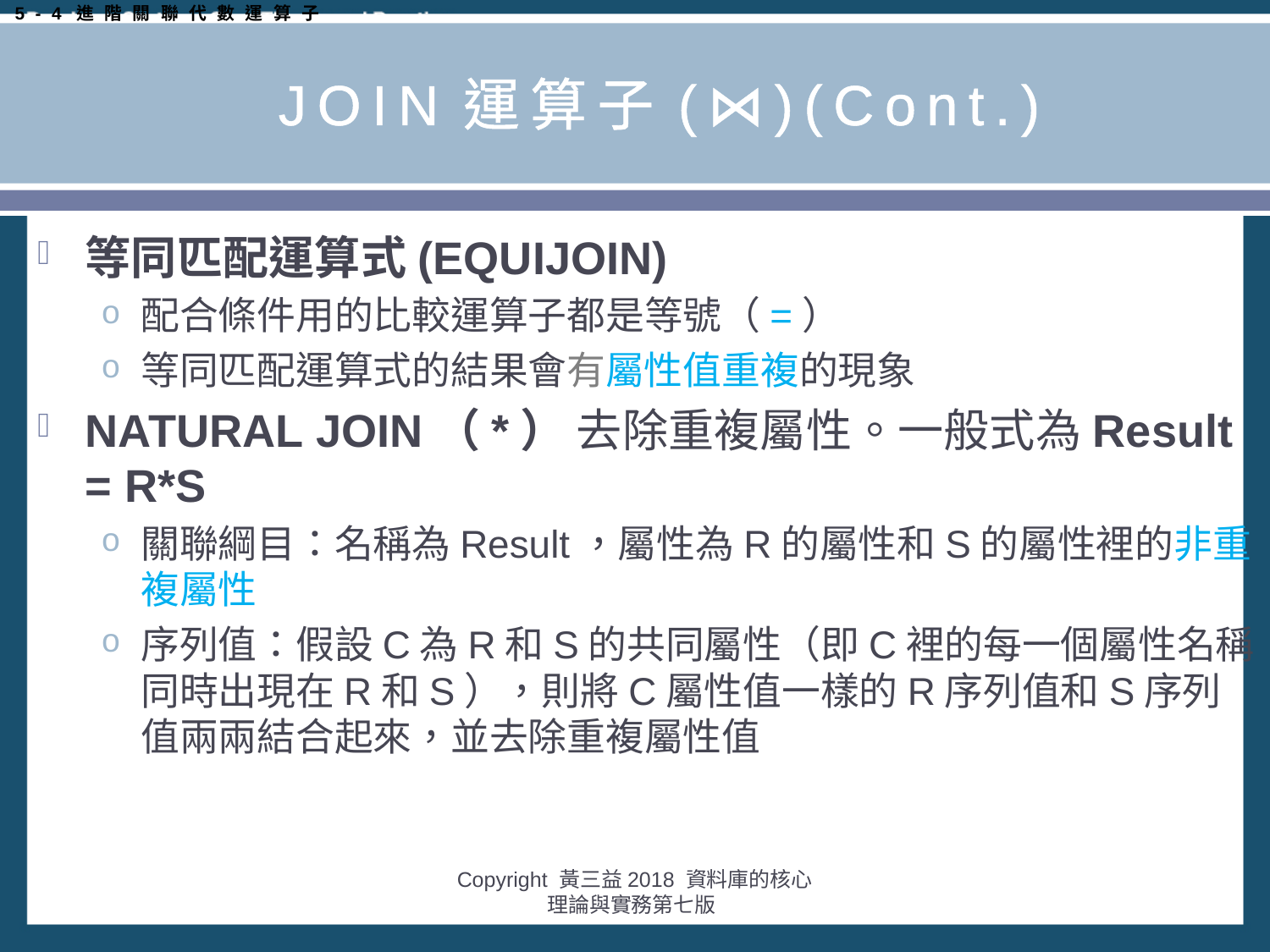

5-4進階關聯代數運算子
# JOIN運算子(⋈)(Cont.)
等同匹配運算式(EQUIJOIN)
配合條件用的比較運算子都是等號（=）
等同匹配運算式的結果會有屬性值重複的現象
NATURAL JOIN（*） 去除重複屬性。一般式為Result = R*S
關聯綱目：名稱為Result，屬性為R的屬性和S的屬性裡的非重複屬性
序列值：假設C為R和S的共同屬性（即C裡的每一個屬性名稱同時出現在R和S），則將C屬性值一樣的R序列值和S序列值兩兩結合起來，並去除重複屬性值

Copyright 黃三益2018 資料庫的核心理論與實務第七版